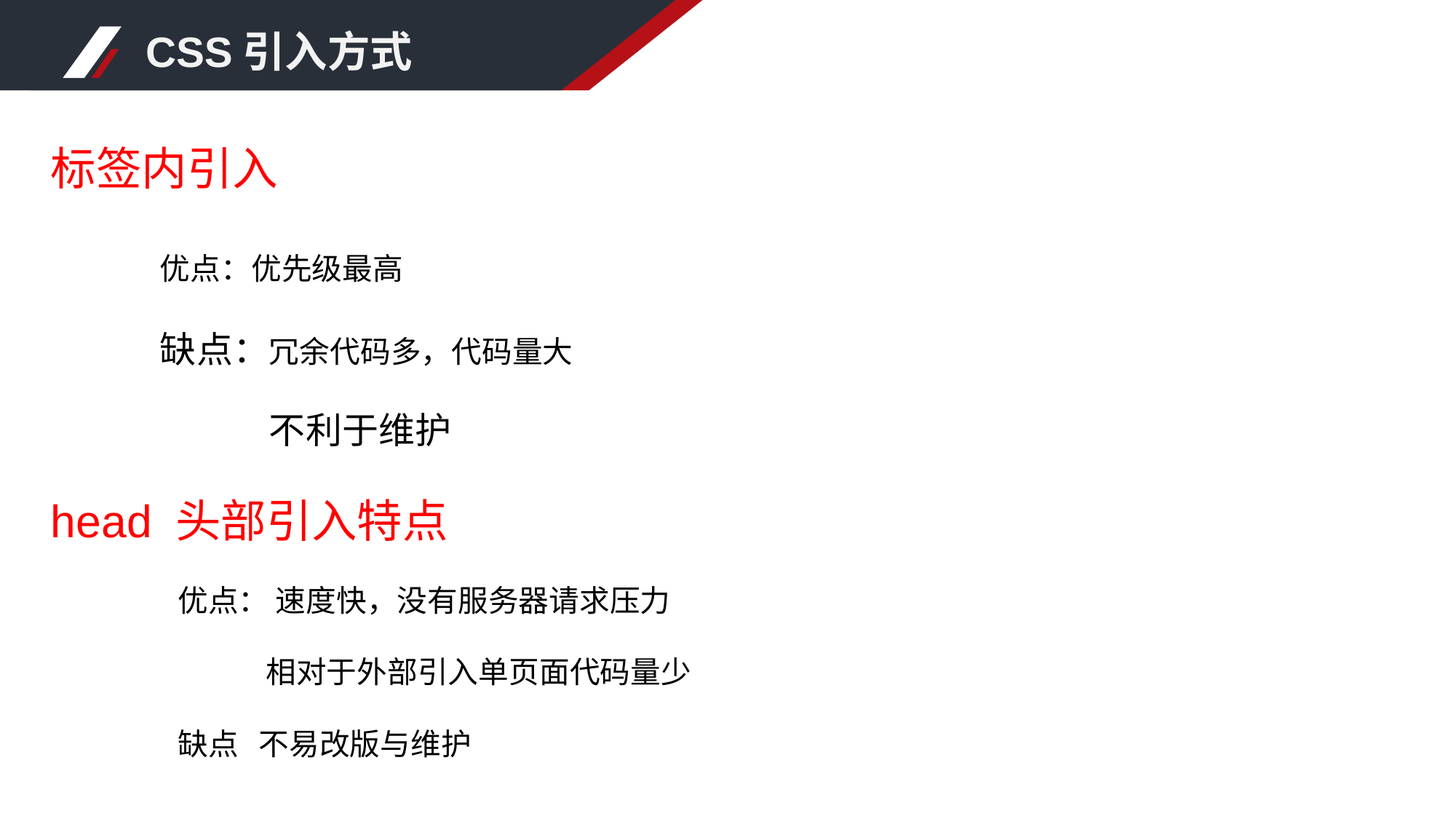

CSS引入方式
标签内引入
	优点：优先级最高
	缺点：冗余代码多，代码量大
		不利于维护
head 头部引入特点
优点： 速度快，没有服务器请求压力
            相对于外部引入单页面代码量少
缺点   不易改版与维护